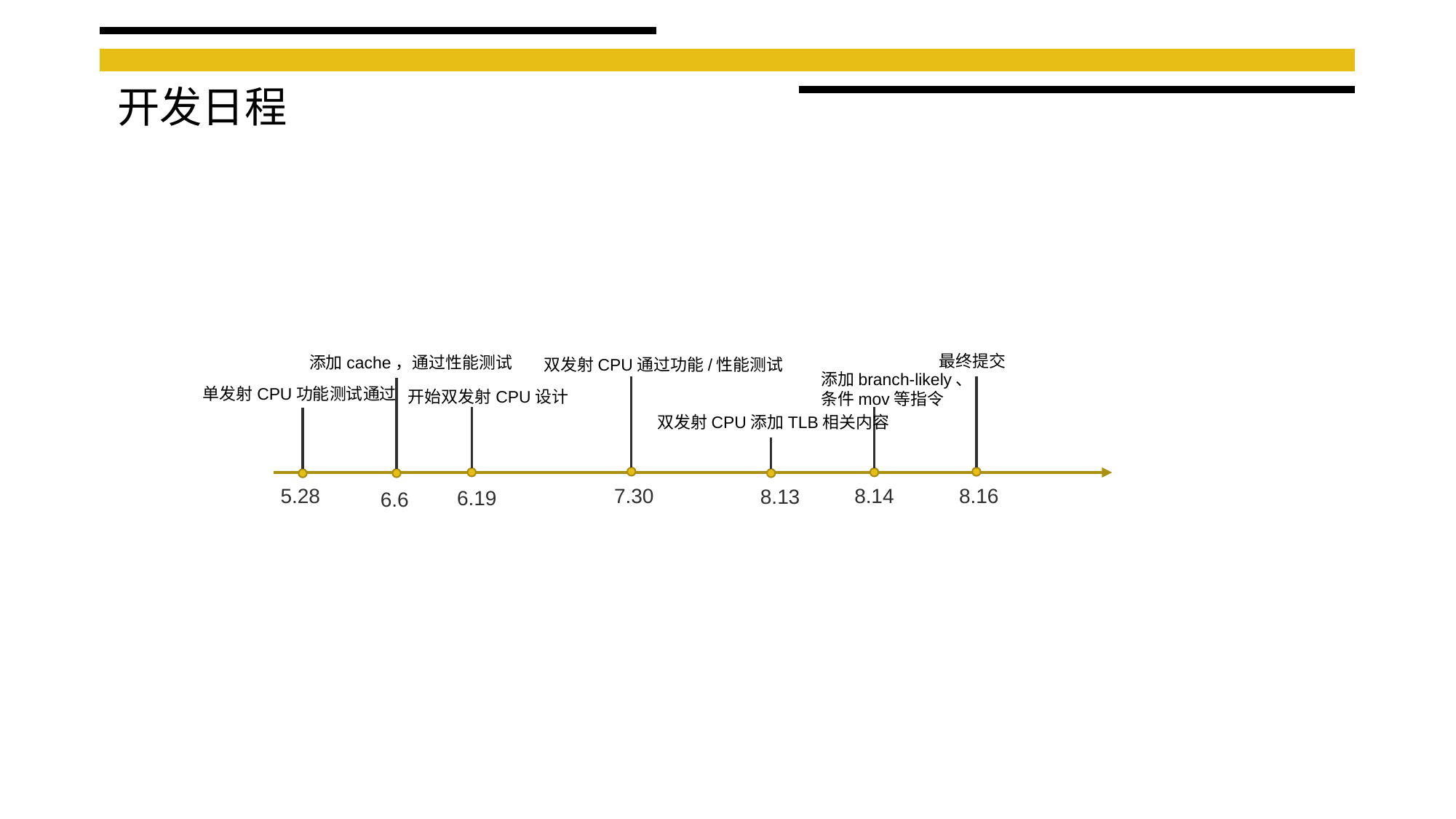

开发日程
最终提交
添加cache，通过性能测试
双发射CPU通过功能/性能测试
添加branch-likely、条件mov等指令

单发射CPU功能测试通过
开始双发射CPU设计

双发射CPU添加TLB相关内容

8.16
5.28
8.14
7.30
8.13
6.19
6.6